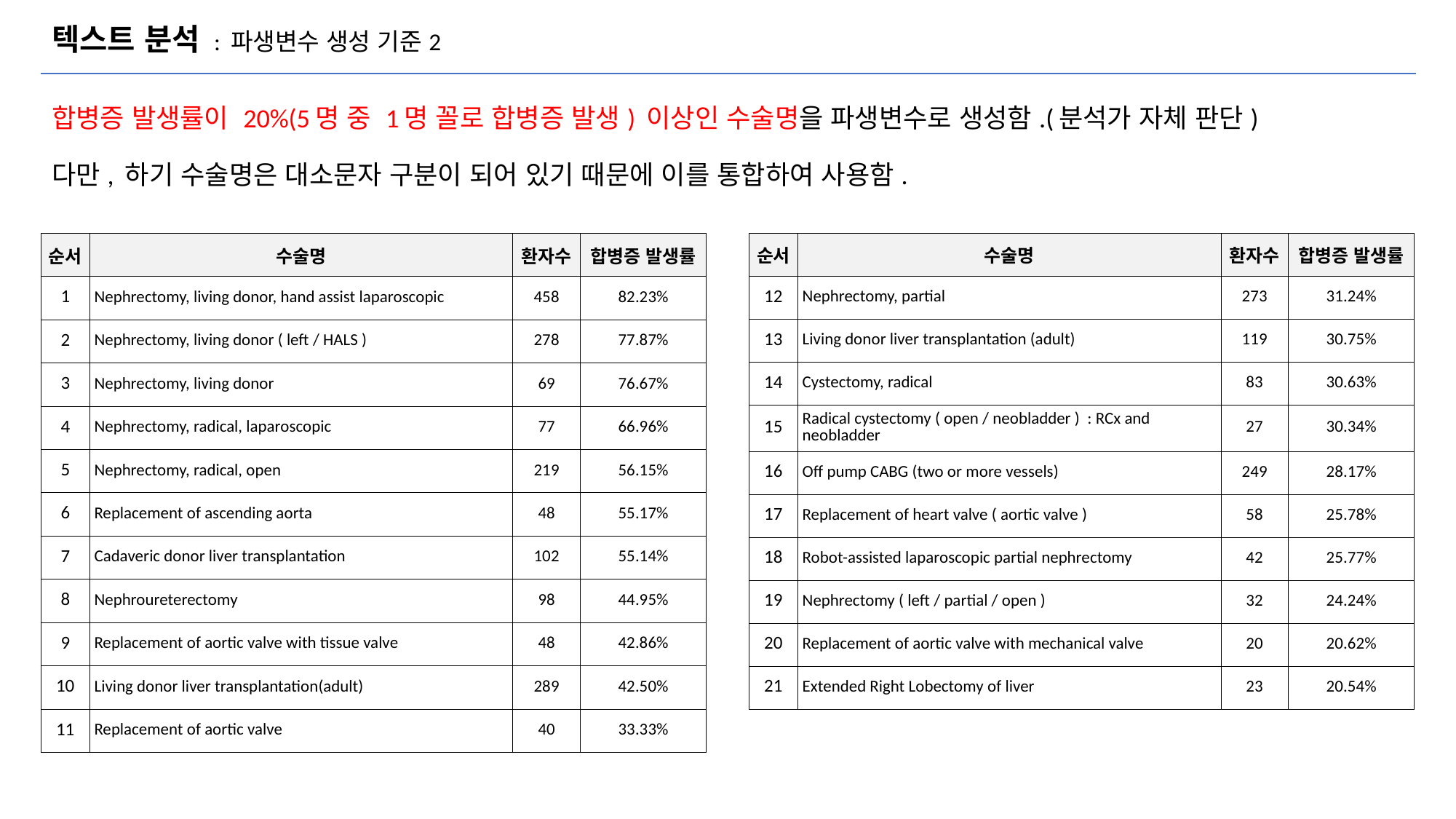

# 텍스트 분석 : 파생변수 생성 기준2
합병증 발생률이 20%(5명 중 1명 꼴로 합병증 발생) 이상인 수술명을 파생변수로 생성함.(분석가 자체 판단)
다만, 하기 수술명은 대소문자 구분이 되어 있기 때문에 이를 통합하여 사용함.

| 순서 | 수술명 | 환자수 | 합병증 발생률 |
| --- | --- | --- | --- |
| 1 | Nephrectomy, living donor, hand assist laparoscopic | 458 | 82.23% |
| 2 | Nephrectomy, living donor ( left / HALS ) | 278 | 77.87% |
| 3 | Nephrectomy, living donor | 69 | 76.67% |
| 4 | Nephrectomy, radical, laparoscopic | 77 | 66.96% |
| 5 | Nephrectomy, radical, open | 219 | 56.15% |
| 6 | Replacement of ascending aorta | 48 | 55.17% |
| 7 | Cadaveric donor liver transplantation | 102 | 55.14% |
| 8 | Nephroureterectomy | 98 | 44.95% |
| 9 | Replacement of aortic valve with tissue valve | 48 | 42.86% |
| 10 | Living donor liver transplantation(adult) | 289 | 42.50% |
| 11 | Replacement of aortic valve | 40 | 33.33% |
| 순서 | 수술명 | 환자수 | 합병증 발생률 |
| --- | --- | --- | --- |
| 12 | Nephrectomy, partial | 273 | 31.24% |
| 13 | Living donor liver transplantation (adult) | 119 | 30.75% |
| 14 | Cystectomy, radical | 83 | 30.63% |
| 15 | Radical cystectomy ( open / neobladder ) : RCx and neobladder | 27 | 30.34% |
| 16 | Off pump CABG (two or more vessels) | 249 | 28.17% |
| 17 | Replacement of heart valve ( aortic valve ) | 58 | 25.78% |
| 18 | Robot-assisted laparoscopic partial nephrectomy | 42 | 25.77% |
| 19 | Nephrectomy ( left / partial / open ) | 32 | 24.24% |
| 20 | Replacement of aortic valve with mechanical valve | 20 | 20.62% |
| 21 | Extended Right Lobectomy of liver | 23 | 20.54% |